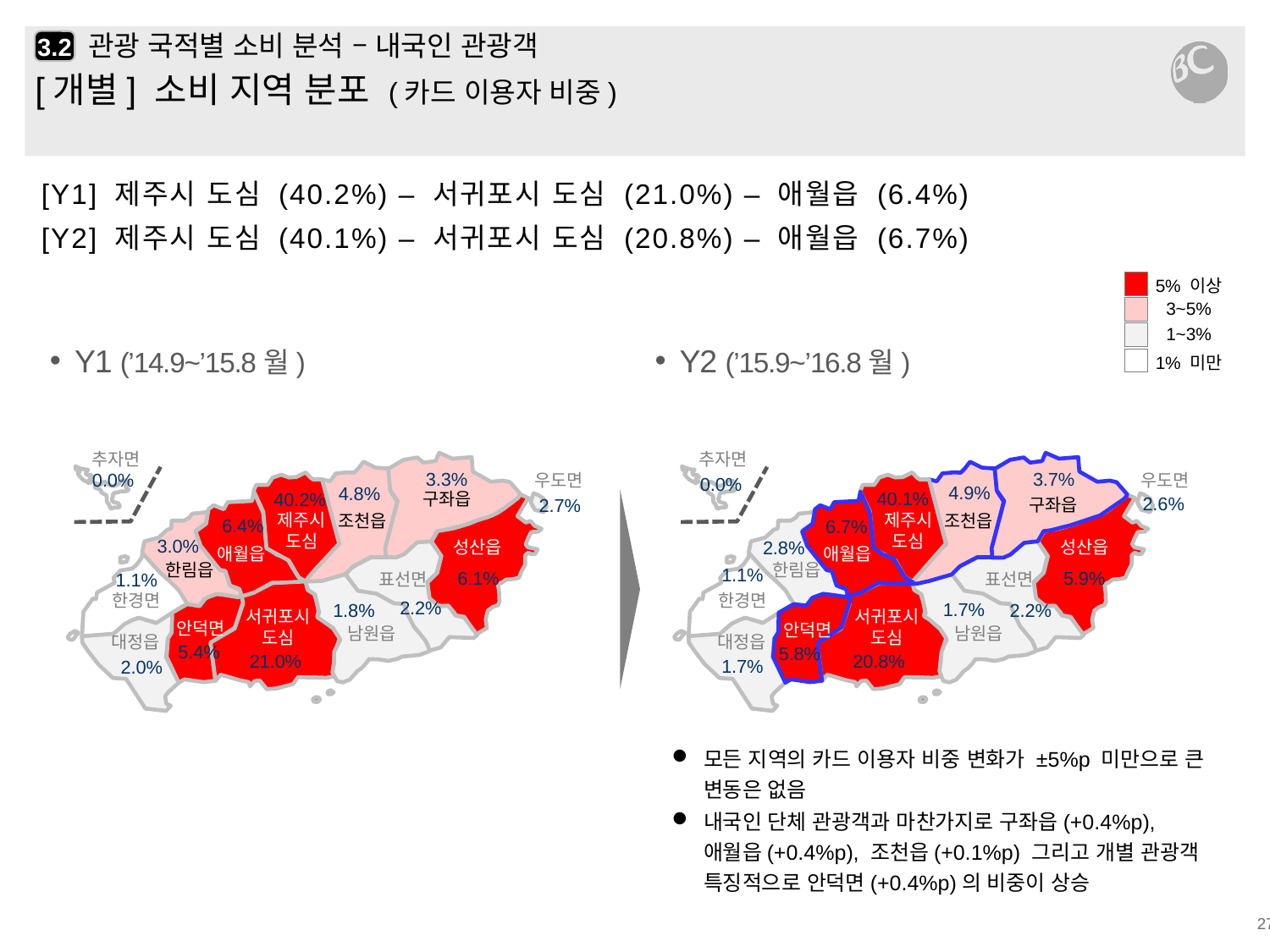

# 관광 국적별 소비 분석 – 내국인 관광객
3.2
[개별] 소비 지역 분포 (카드 이용자 비중)
[Y1] 제주시 도심 (40.2%) – 서귀포시 도심 (21.0%) – 애월읍 (6.4%)
[Y2] 제주시 도심 (40.1%) – 서귀포시 도심 (20.8%) – 애월읍 (6.7%)
|  | 5% 이상 |
| --- | --- |
|  |  |
|  | 3~5% |
|  |  |
|  | 1~3% |
|  |  |
|  | 1% 미만 |
Y1 (’14.9~’15.8월)
Y2 (’15.9~’16.8월)
추자면
추자면

4.9%
조천읍

3.7%
3.3%
0.0%
우도면
우도면

0.0%

4.8%
40.1%
40.2%
구좌읍

6.7%
애월읍

2.6%
2.7%
구좌읍
제주시
도심
제주시
도심
조천읍

6.4%
성산읍
성산읍
3.0%
2.8%

애월읍

한림읍
한림읍
1.1%
6.1%
5.9%
1.1%
표선면
표선면

한경면
한경면

안덕면
5.8%
2.2%
1.7%
1.8%
2.2%
서귀포시
도심
서귀포시
도심

안덕면
남원읍
남원읍

대정읍
대정읍
5.4%
21.0%
20.8%
1.7%
2.0%

모든 지역의 카드 이용자 비중 변화가 ±5%p 미만으로 큰 변동은 없음
내국인 단체 관광객과 마찬가지로 구좌읍(+0.4%p),      애월읍(+0.4%p), 조천읍(+0.1%p) 그리고 개별 관광객 특징적으로 안덕면(+0.4%p)의 비중이 상승